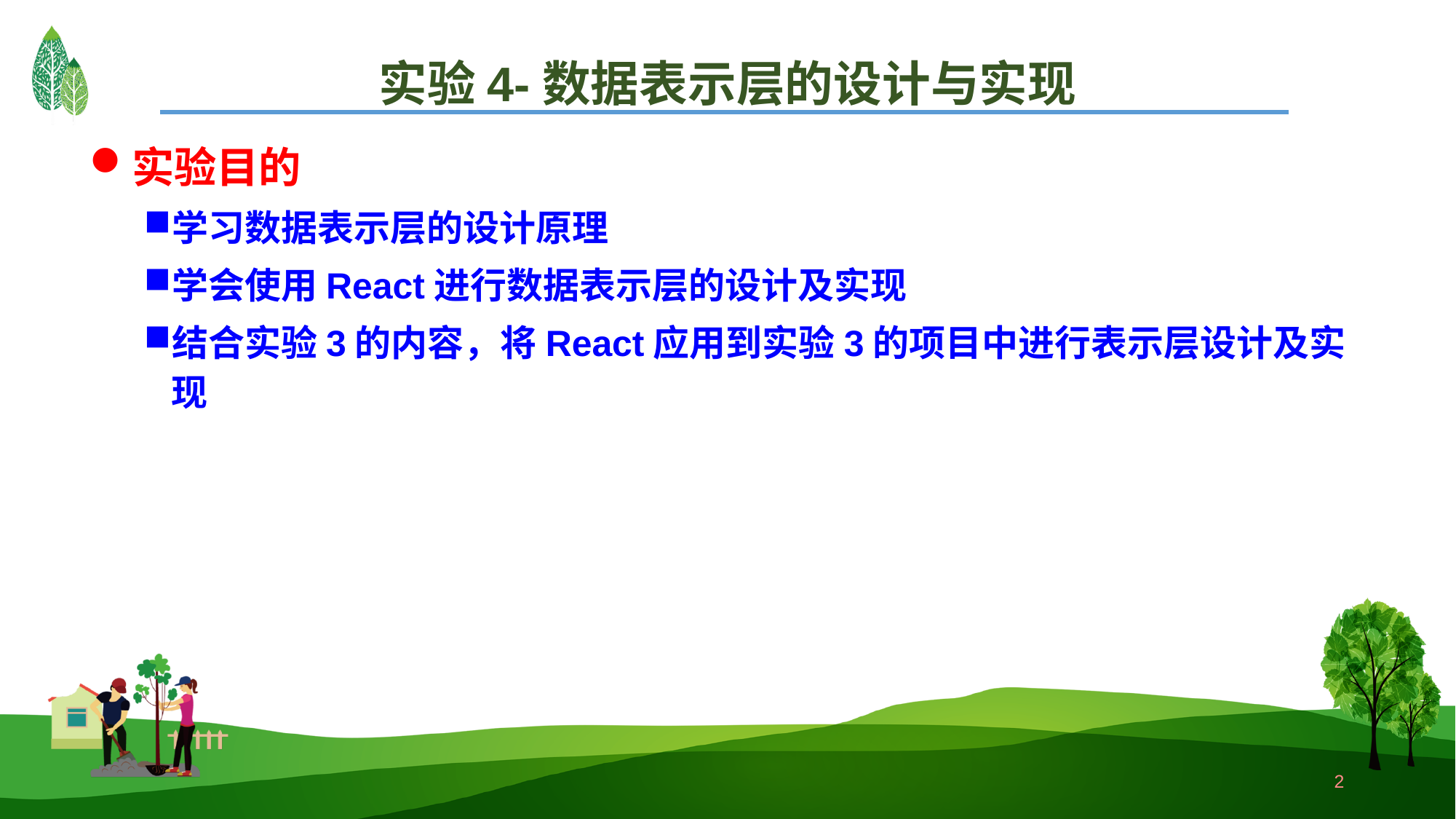

# 实验4-数据表示层的设计与实现
实验目的
学习数据表示层的设计原理
学会使用React进行数据表示层的设计及实现
结合实验3的内容，将React应用到实验3的项目中进行表示层设计及实现

2